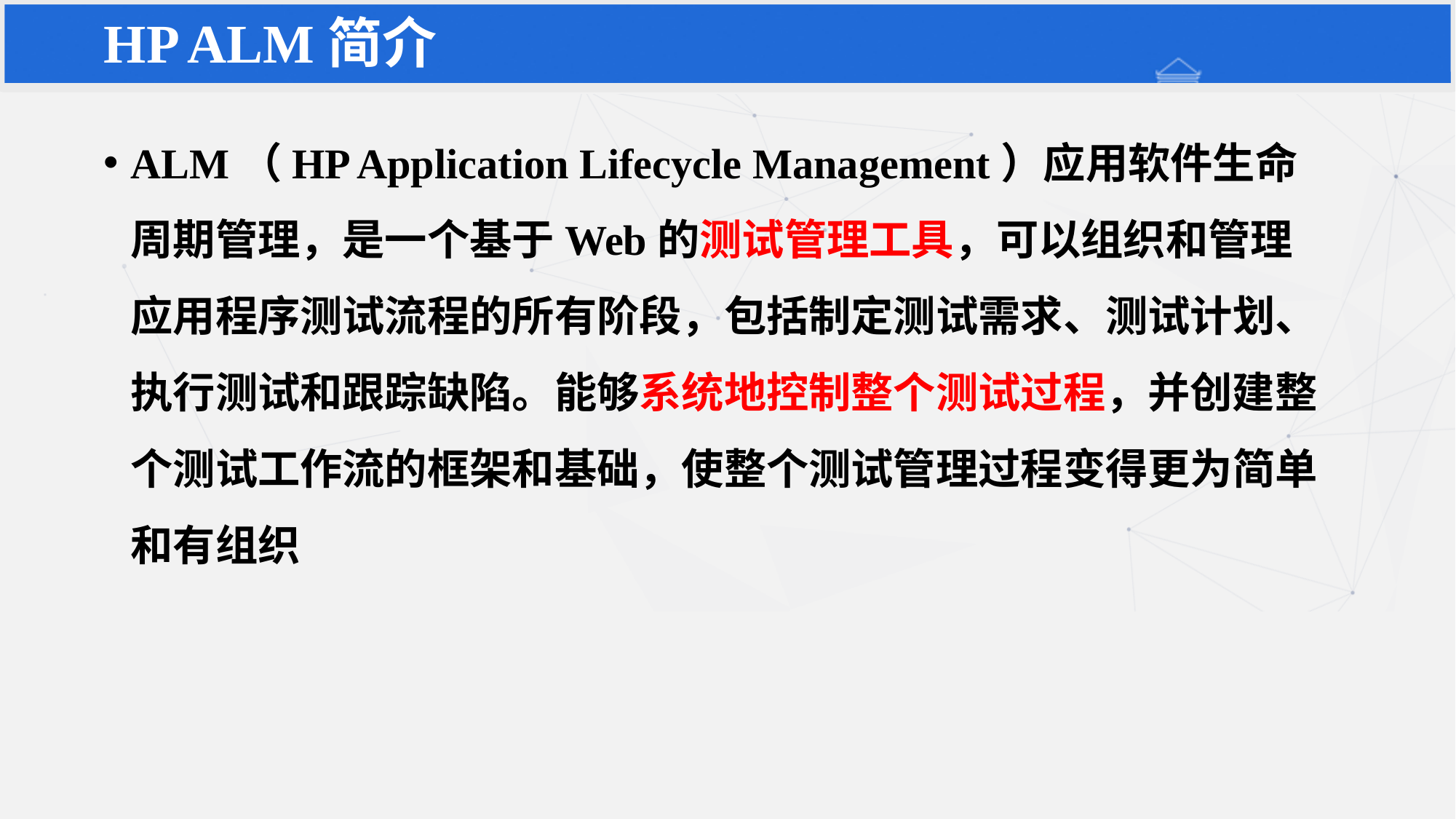

HP ALM简介
ALM（HP Application Lifecycle Management）应用软件生命周期管理，是一个基于Web的测试管理工具，可以组织和管理应用程序测试流程的所有阶段，包括制定测试需求、测试计划、执行测试和跟踪缺陷。能够系统地控制整个测试过程，并创建整个测试工作流的框架和基础，使整个测试管理过程变得更为简单和有组织